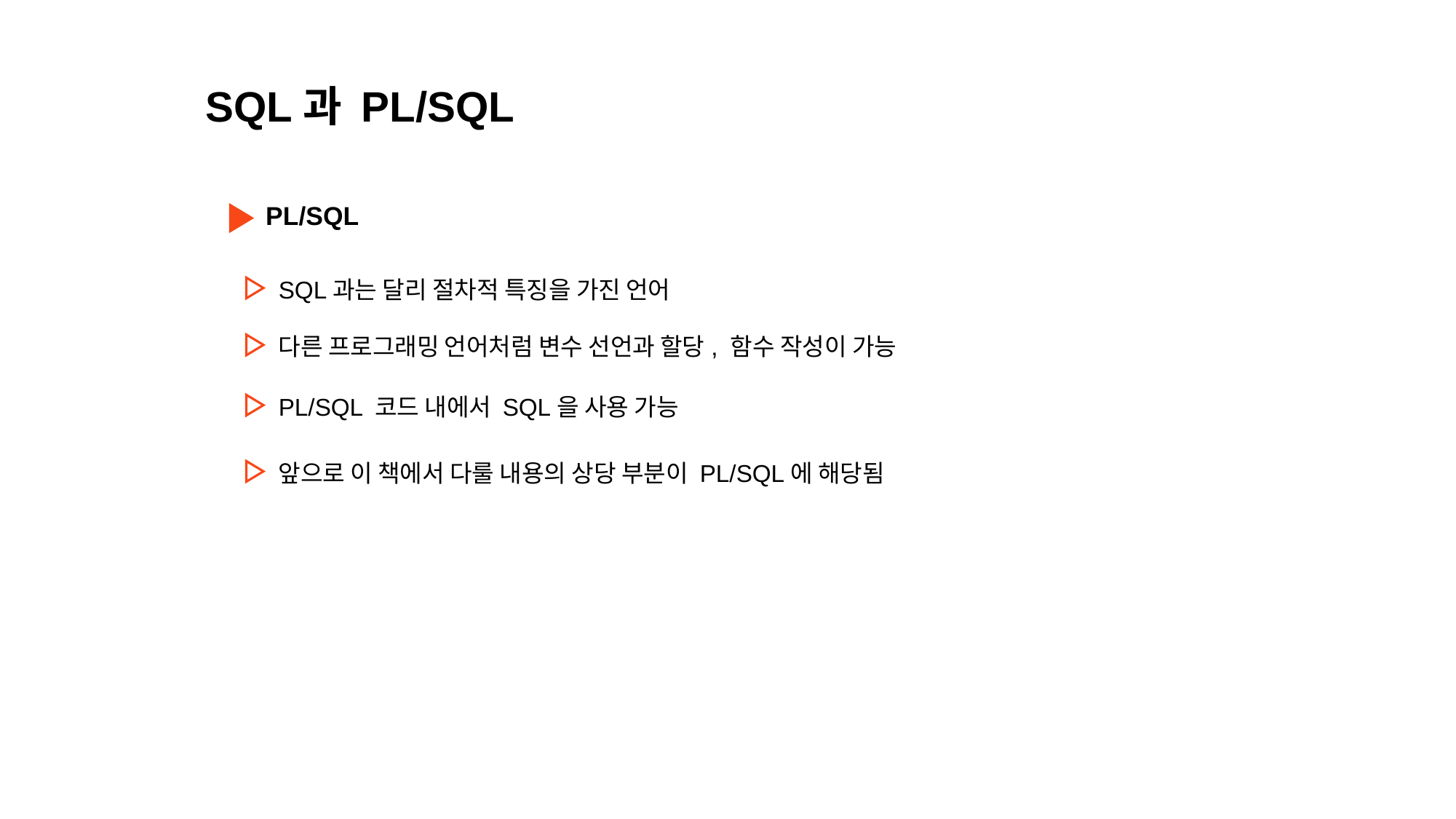

03
SQL과 PL/SQL
PL/SQL

SQL과는 달리 절차적 특징을 가진 언어

다른 프로그래밍 언어처럼 변수 선언과 할당, 함수 작성이 가능

PL/SQL 코드 내에서 SQL을 사용 가능

앞으로 이 책에서 다룰 내용의 상당 부분이 PL/SQL에 해당됨